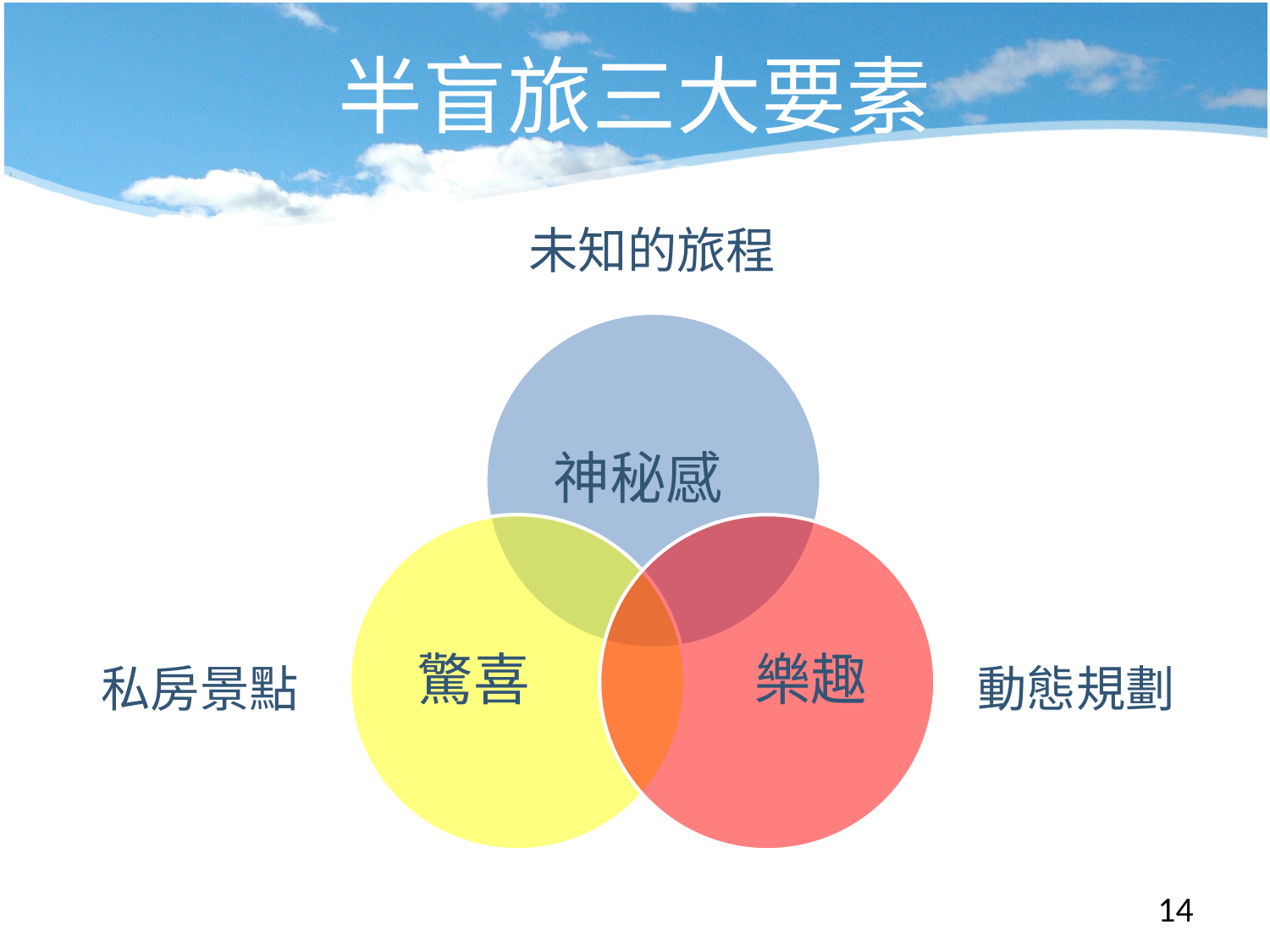

# 半盲旅三大要素
未知的旅程
神秘感
驚喜
樂趣
私房景點
動態規劃
14